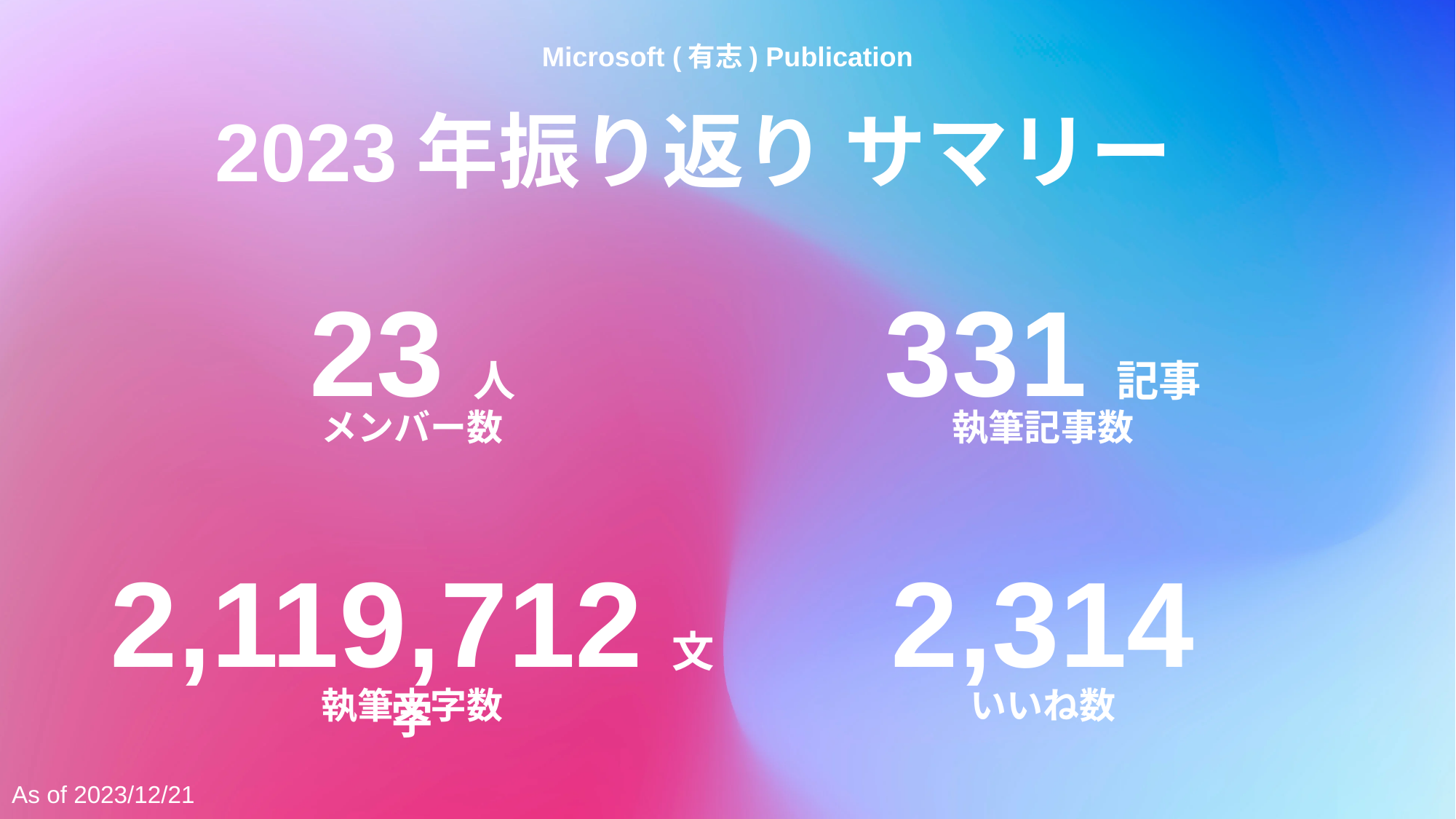

Microsoft (有志) Publication
2023年振り返り サマリー
23人
331記事
メンバー数
執筆記事数
2,314
2,119,712文字
執筆文字数
いいね数
As of 2023/12/21